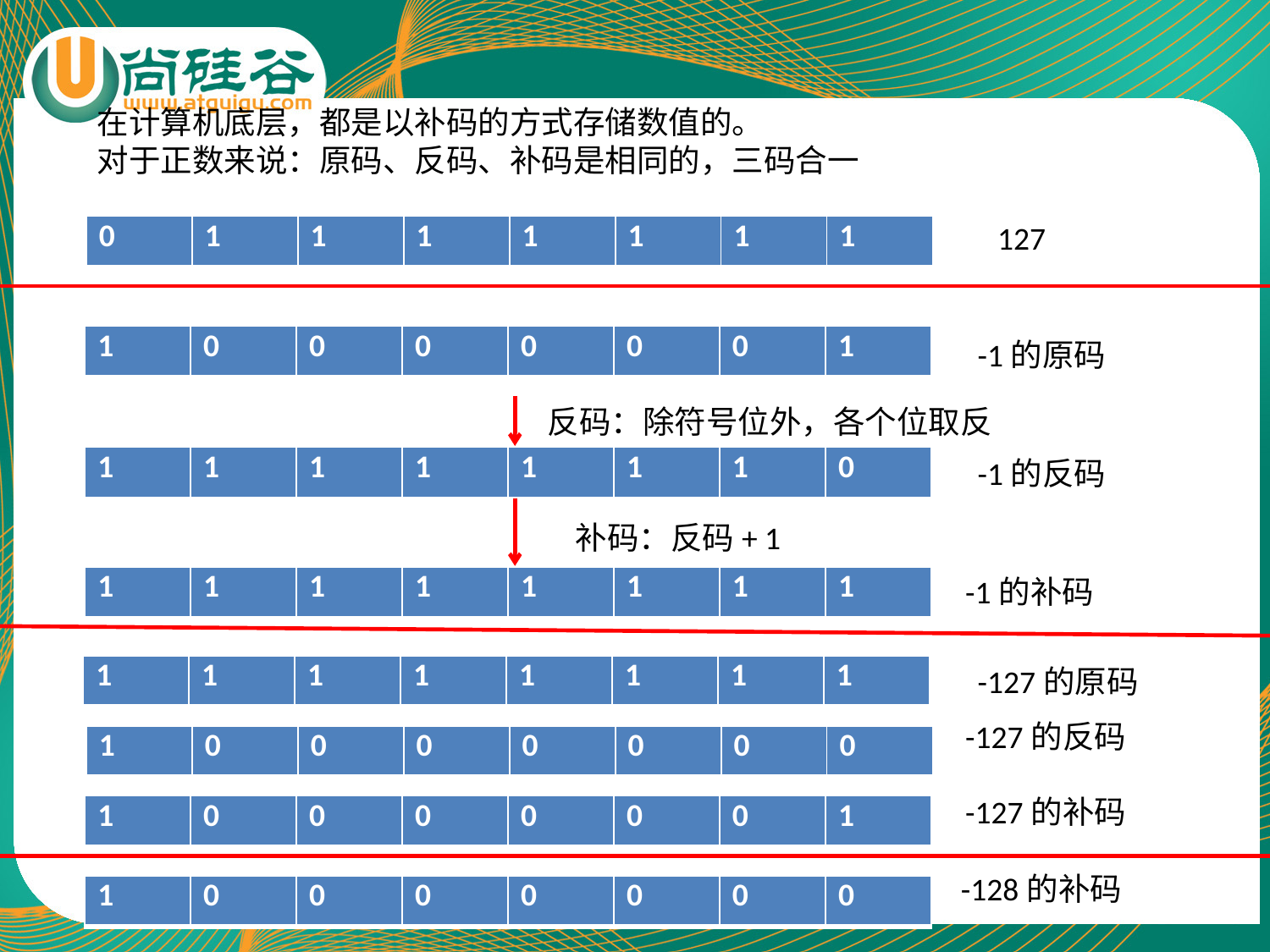

在计算机底层，都是以补码的方式存储数值的。
对于正数来说：原码、反码、补码是相同的，三码合一

127
| 0 | 1 | 1 | 1 | 1 | 1 | 1 | 1 |
| --- | --- | --- | --- | --- | --- | --- | --- |
| 1 | 0 | 0 | 0 | 0 | 0 | 0 | 1 |
| --- | --- | --- | --- | --- | --- | --- | --- |
-1的原码
反码：除符号位外，各个位取反
| 1 | 1 | 1 | 1 | 1 | 1 | 1 | 0 |
| --- | --- | --- | --- | --- | --- | --- | --- |
-1的反码
补码：反码+ 1
-1的补码
| 1 | 1 | 1 | 1 | 1 | 1 | 1 | 1 |
| --- | --- | --- | --- | --- | --- | --- | --- |
| 1 | 1 | 1 | 1 | 1 | 1 | 1 | 1 |
| --- | --- | --- | --- | --- | --- | --- | --- |
-127的原码
-127的反码
| 1 | 0 | 0 | 0 | 0 | 0 | 0 | 0 |
| --- | --- | --- | --- | --- | --- | --- | --- |
-127的补码
| 1 | 0 | 0 | 0 | 0 | 0 | 0 | 1 |
| --- | --- | --- | --- | --- | --- | --- | --- |
-128的补码
| 1 | 0 | 0 | 0 | 0 | 0 | 0 | 0 |
| --- | --- | --- | --- | --- | --- | --- | --- |